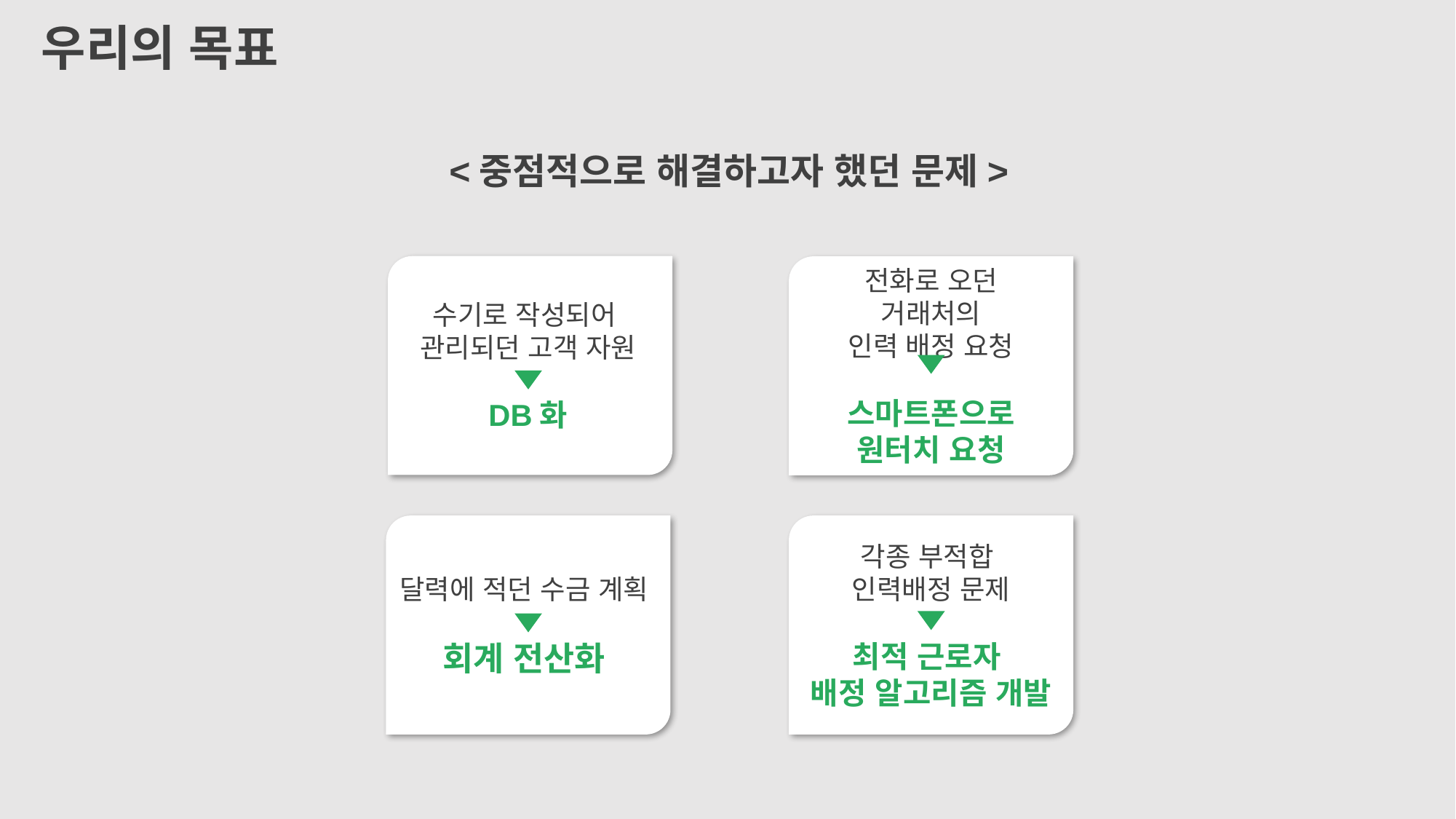

# 우리의 목표
<중점적으로 해결하고자 했던 문제>

수기로 작성되어
관리되던 고객 자원

DB화

전화로 오던 거래처의
인력 배정 요청

스마트폰으로
원터치 요청

달력에 적던 수금 계획

회계 전산화

각종 부적합
인력배정 문제

최적 근로자
배정 알고리즘 개발